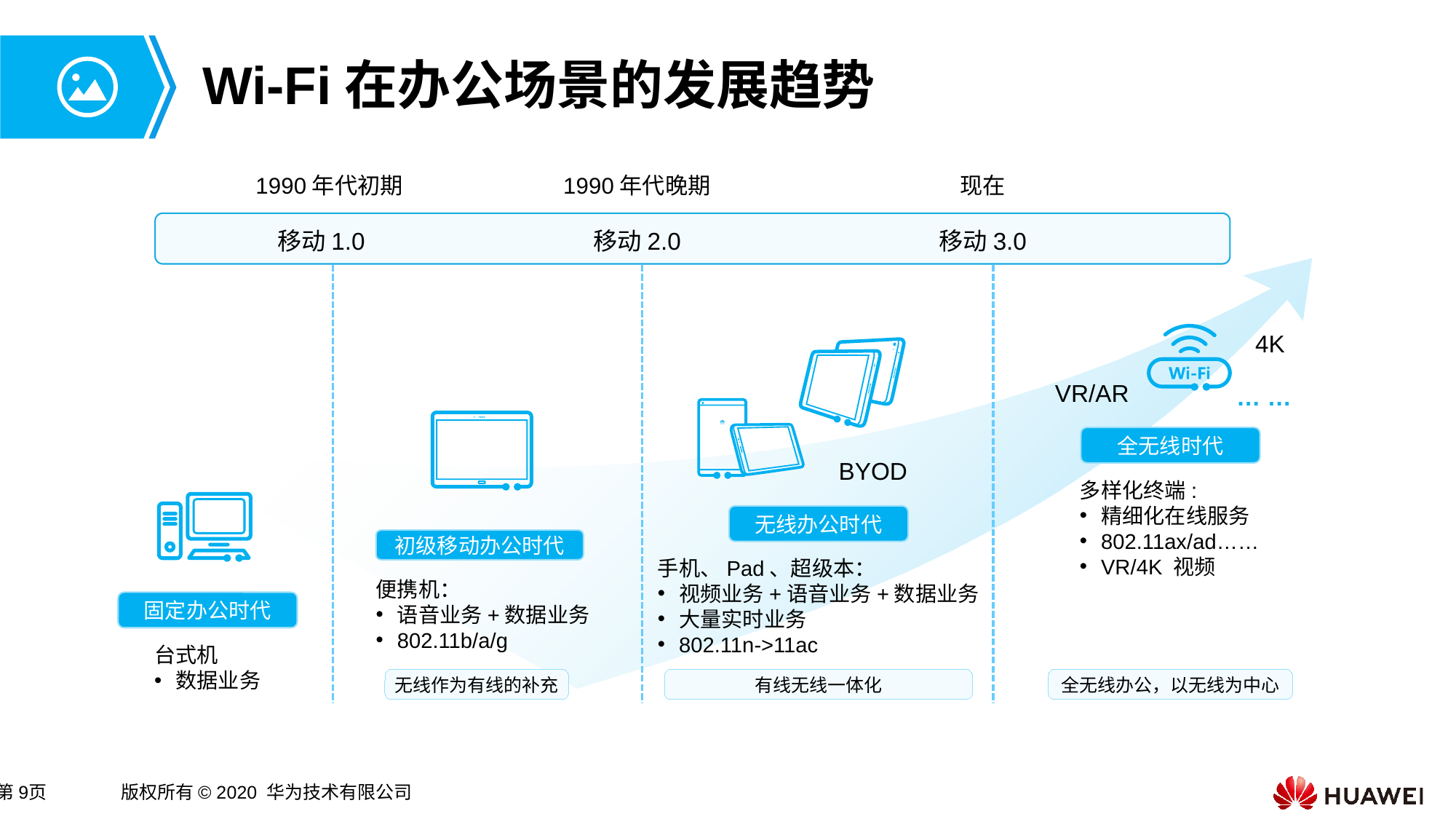

# Wi-Fi在办公场景的发展趋势
1990年代初期
1990年代晚期
现在

移动1.0
移动2.0
移动3.0

4K

VR/AR
… …

全无线时代
BYOD
多样化终端:
精细化在线服务
802.11ax/ad……
VR/4K 视频

无线办公时代
初级移动办公时代
手机、Pad、超级本：
视频业务+语音业务+数据业务
大量实时业务
802.11n->11ac
便携机：
语音业务+数据业务
802.11b/a/g
固定办公时代
台式机
数据业务
无线作为有线的补充
有线无线一体化
全无线办公，以无线为中心